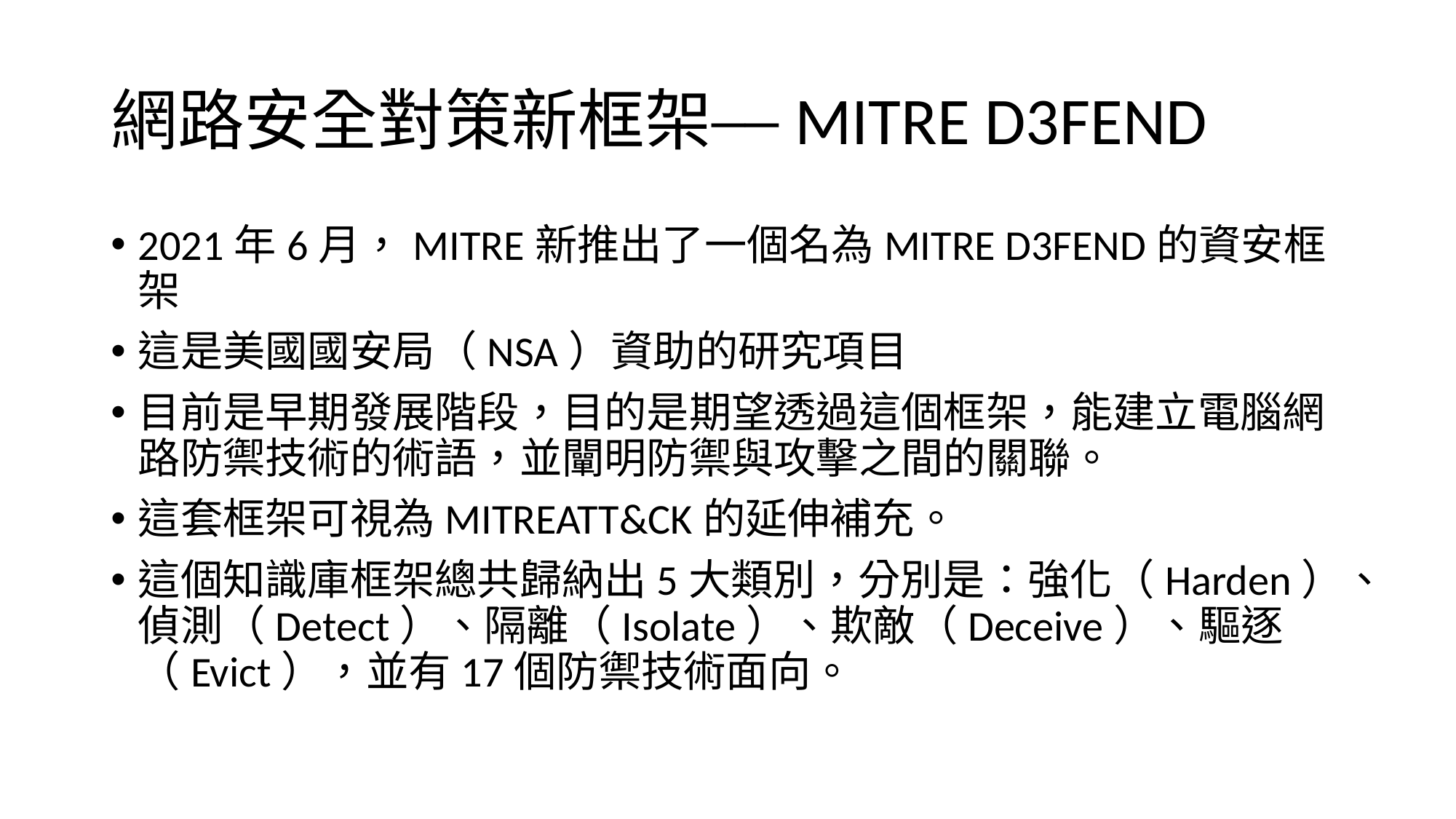

# 網路安全對策新框架──MITRE D3FEND
2021年6月，MITRE新推出了一個名為MITRE D3FEND的資安框架
這是美國國安局（NSA）資助的研究項目
目前是早期發展階段，目的是期望透過這個框架，能建立電腦網路防禦技術的術語，並闡明防禦與攻擊之間的關聯。
這套框架可視為MITREATT&CK的延伸補充。
這個知識庫框架總共歸納出5大類別，分別是：強化（Harden）、偵測（Detect）、隔離（Isolate）、欺敵（Deceive）、驅逐（Evict），並有17個防禦技術面向。